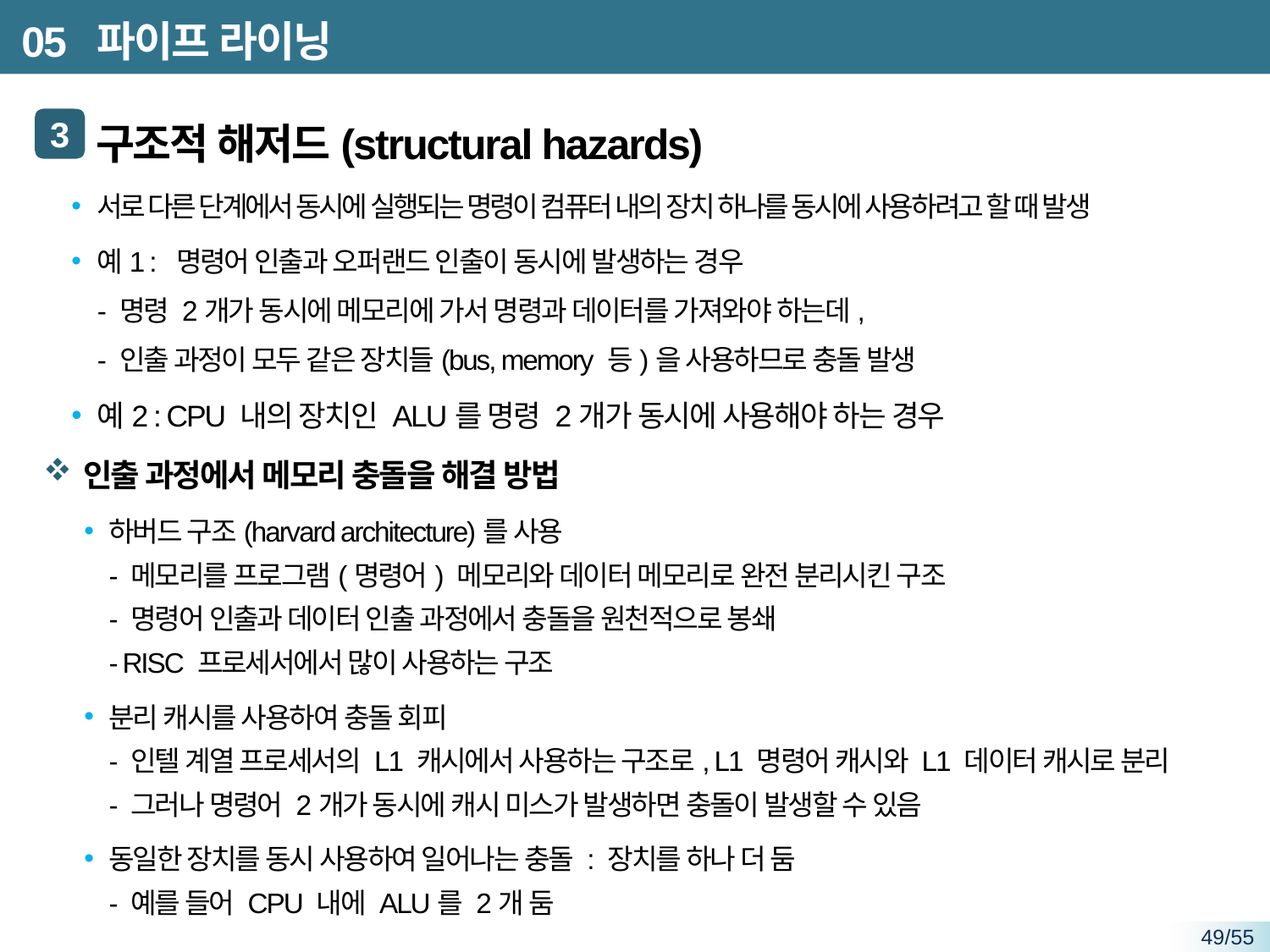

# 05  파이프 라이닝
     구조적 해저드(structural hazards)
서로 다른 단계에서 동시에 실행되는 명령이 컴퓨터 내의 장치 하나를 동시에 사용하려고 할 때 발생
예1 :  명령어 인출과 오퍼랜드 인출이 동시에 발생하는 경우
- 명령 2개가 동시에 메모리에 가서 명령과 데이터를 가져와야 하는데,
- 인출 과정이 모두 같은 장치들(bus, memory 등)을 사용하므로 충돌 발생
예2 : CPU 내의 장치인 ALU를 명령 2개가 동시에 사용해야 하는 경우
인출 과정에서 메모리 충돌을 해결 방법
하버드 구조(harvard architecture)를 사용
- 메모리를 프로그램(명령어) 메모리와 데이터 메모리로 완전 분리시킨 구조
- 명령어 인출과 데이터 인출 과정에서 충돌을 원천적으로 봉쇄
- RISC 프로세서에서 많이 사용하는 구조
분리 캐시를 사용하여 충돌 회피
- 인텔 계열 프로세서의 L1 캐시에서 사용하는 구조로, L1 명령어 캐시와 L1 데이터 캐시로 분리
- 그러나 명령어 2개가 동시에 캐시 미스가 발생하면 충돌이 발생할 수 있음
동일한 장치를 동시 사용하여 일어나는 충돌 : 장치를 하나 더 둠
- 예를 들어 CPU 내에 ALU를 2개 둠
3